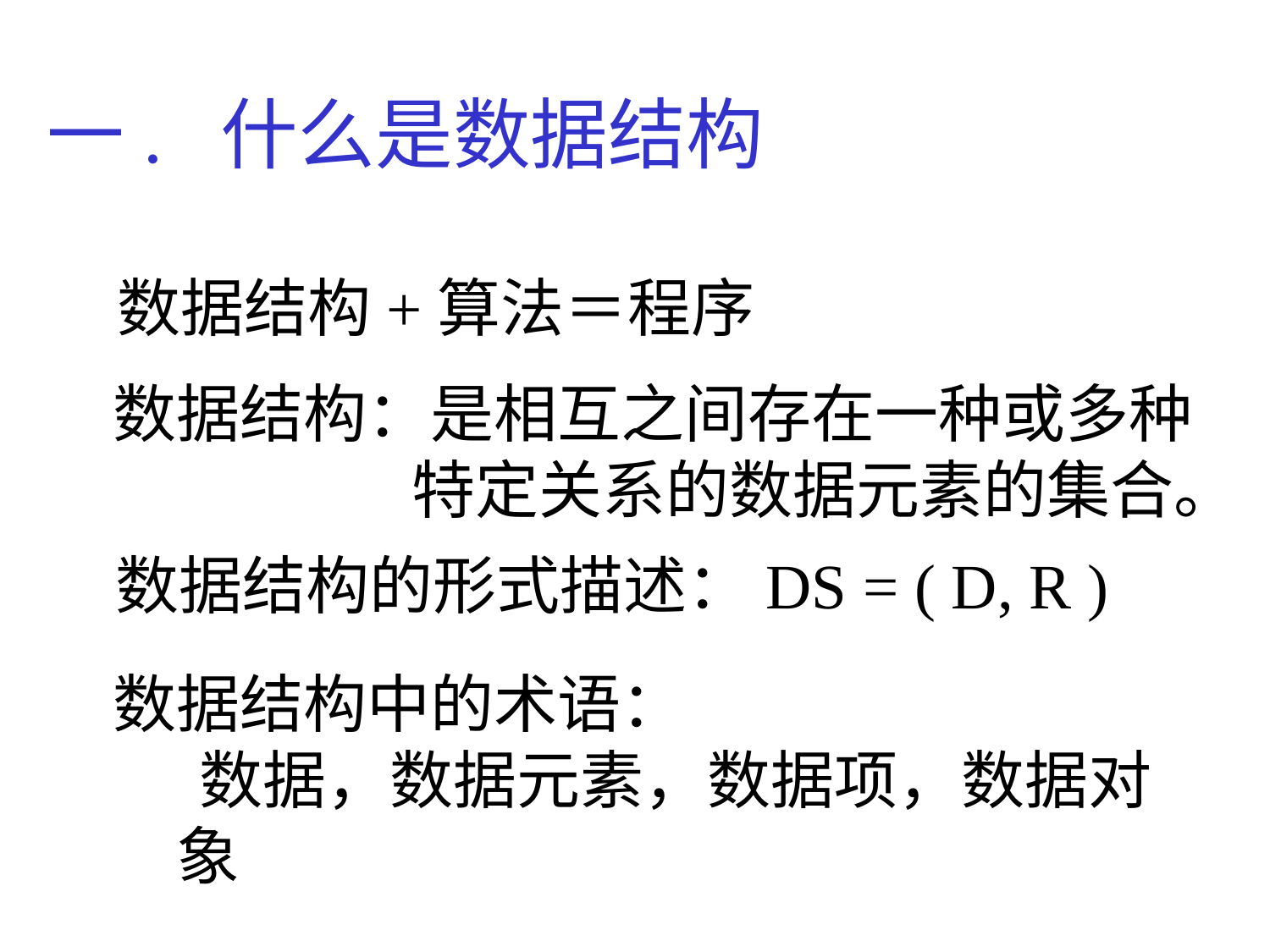

一.  什么是数据结构
数据结构+算法＝程序
数据结构：是相互之间存在一种或多种
                    特定关系的数据元素的集合。
数据结构的形式描述：DS = ( D, R )
数据结构中的术语：
     数据，数据元素，数据项，数据对象